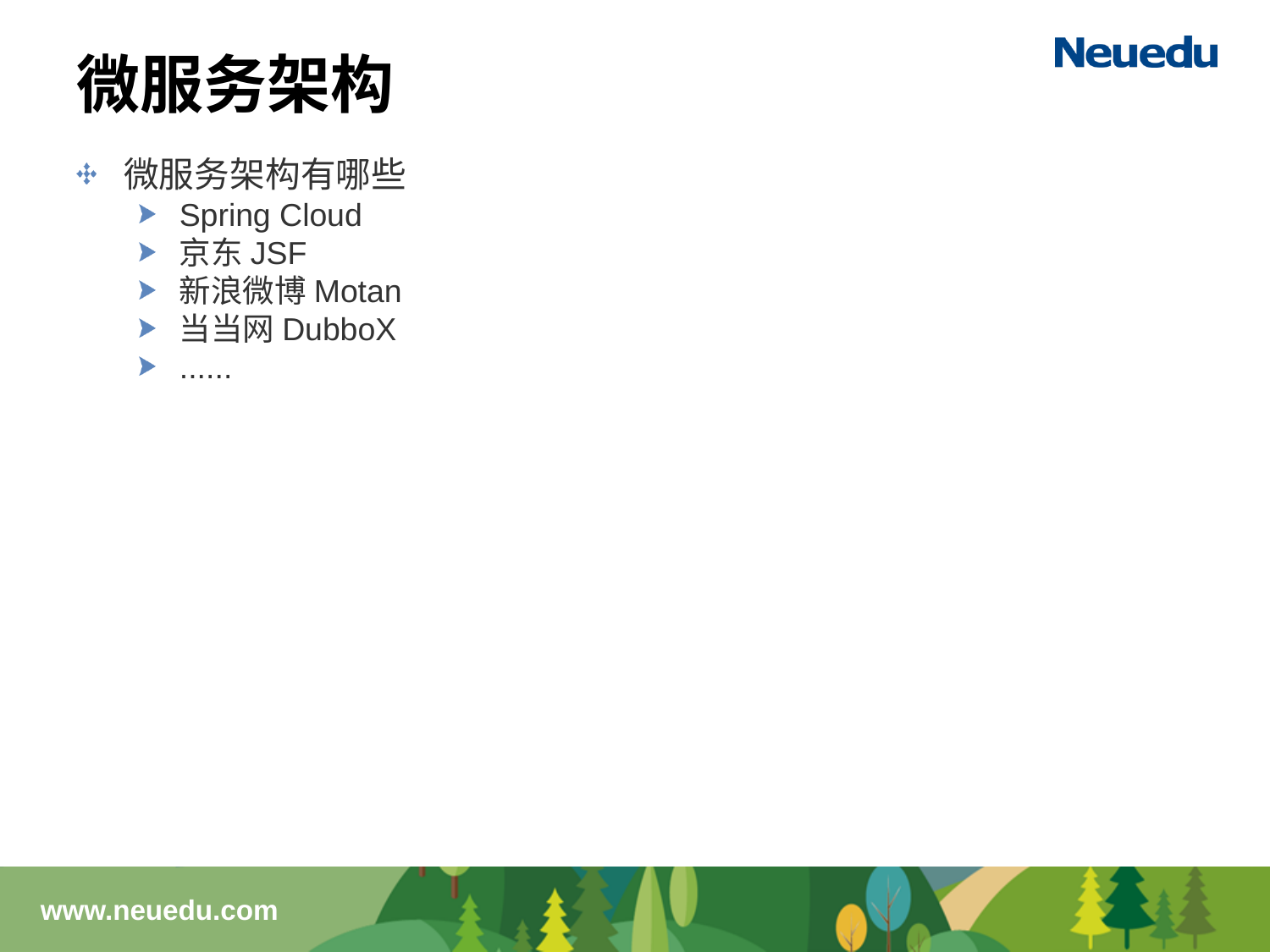

# 微服务架构
微服务架构有哪些
Spring Cloud
京东JSF
新浪微博Motan
当当网DubboX
......